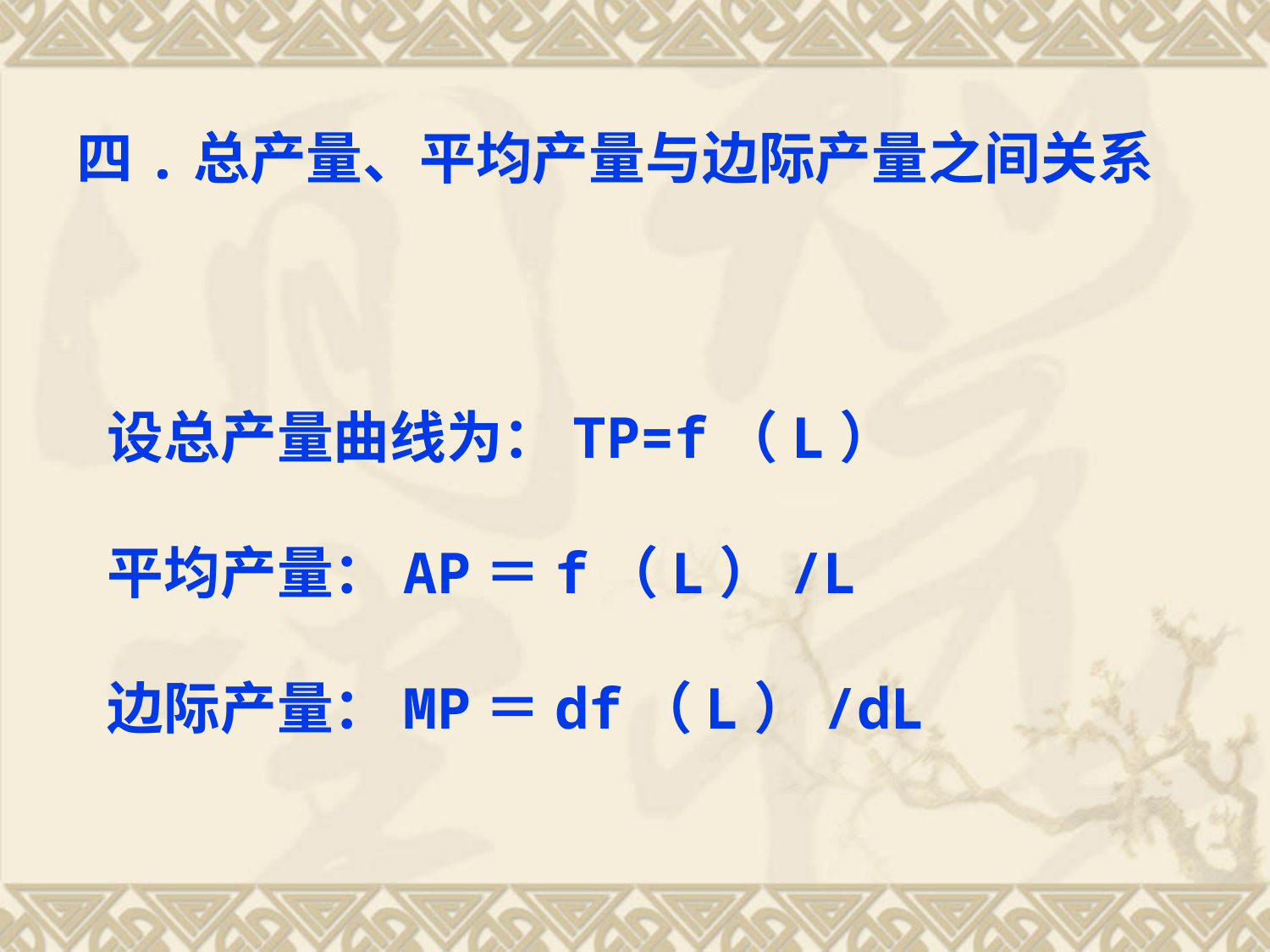

四.总产量、平均产量与边际产量之间关系
设总产量曲线为：TP=f（L）

平均产量：AP＝f（L）/L

边际产量：MP＝df（L）/dL